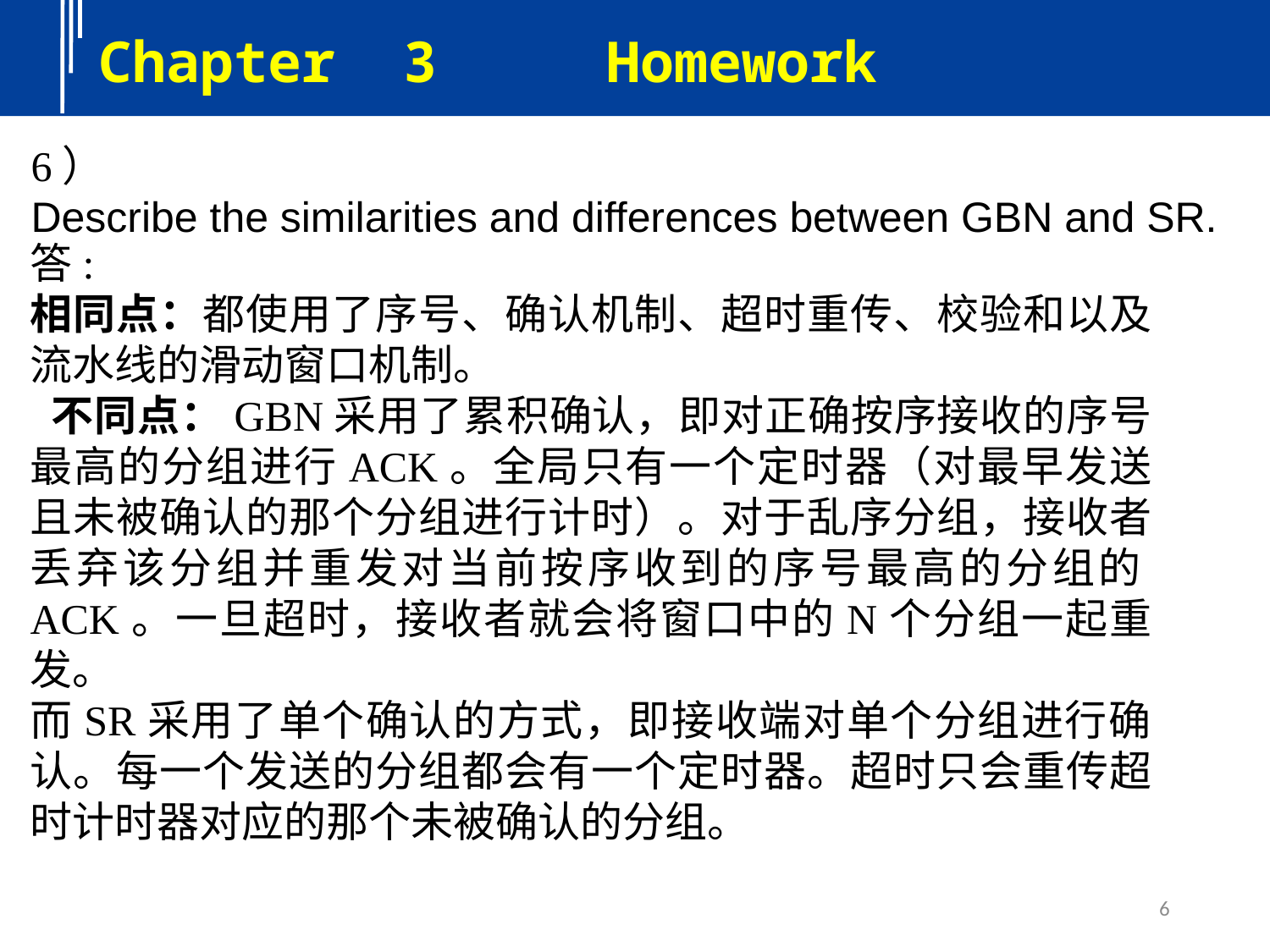

Chapter  3     Homework
6）
Describe the similarities and differences between GBN and SR.

答:
相同点：都使用了序号、确认机制、超时重传、校验和以及流水线的滑动窗口机制。
 不同点：GBN采用了累积确认，即对正确按序接收的序号最高的分组进行ACK。全局只有一个定时器（对最早发送且未被确认的那个分组进行计时）。对于乱序分组，接收者丢弃该分组并重发对当前按序收到的序号最高的分组的ACK。一旦超时，接收者就会将窗口中的N个分组一起重发。
而SR采用了单个确认的方式，即接收端对单个分组进行确认。每一个发送的分组都会有一个定时器。超时只会重传超时计时器对应的那个未被确认的分组。
6